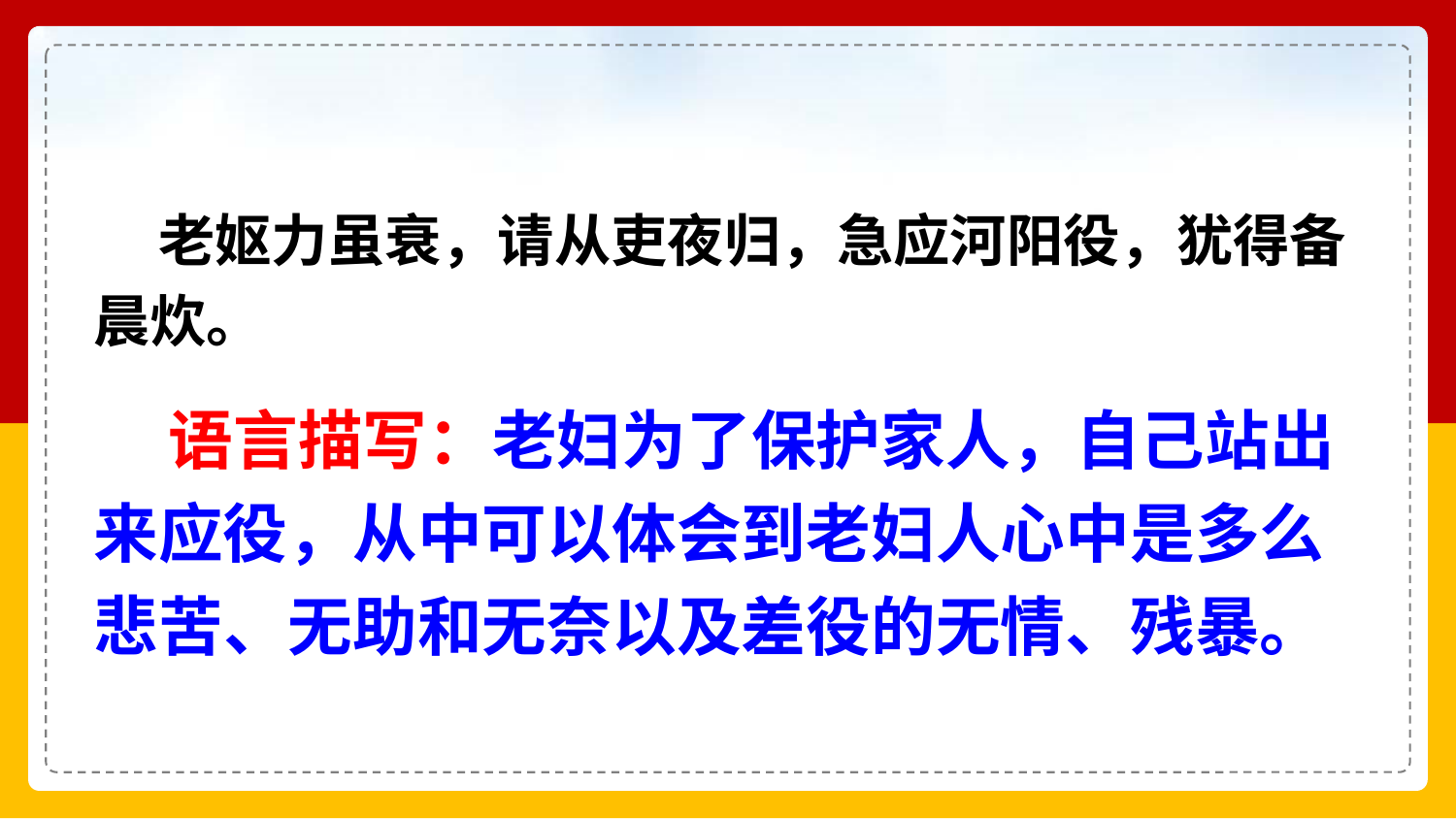

老妪力虽衰，请从吏夜归，急应河阳役，犹得备晨炊。
    语言描写：老妇为了保护家人，自己站出来应役，从中可以体会到老妇人心中是多么悲苦、无助和无奈以及差役的无情、残暴。